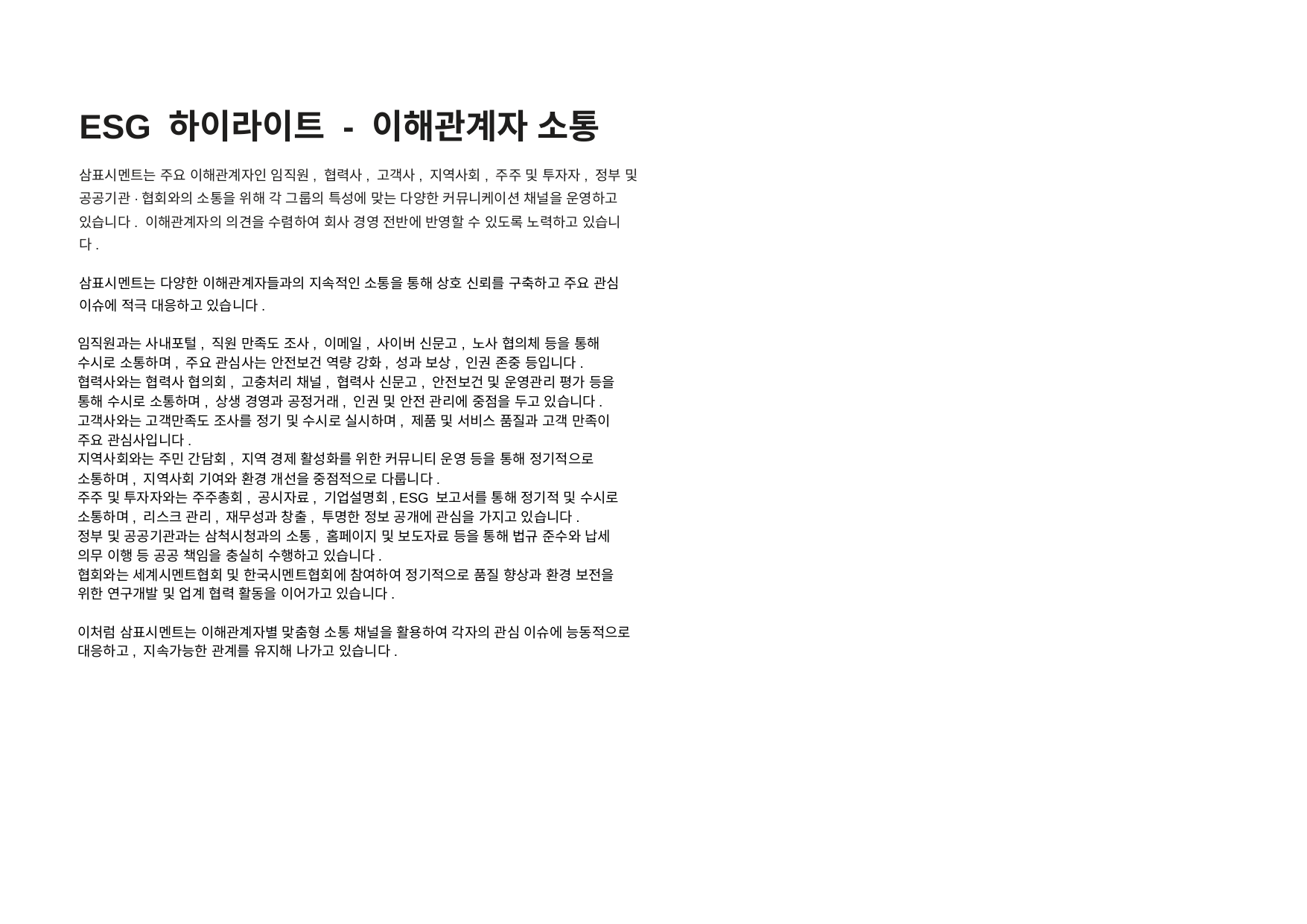

ESG 하이라이트 - 이해관계자 소통
삼표시멘트는 주요 이해관계자인 임직원, 협력사, 고객사, 지역사회, 주주 및 투자자, 정부 및 공공기관·협회와의 소통을 위해 각 그룹의 특성에 맞는 다양한 커뮤니케이션 채널을 운영하고 있습니다. 이해관계자의 의견을 수렴하여 회사 경영 전반에 반영할 수 있도록 노력하고 있습니다.
삼표시멘트는 다양한 이해관계자들과의 지속적인 소통을 통해 상호 신뢰를 구축하고 주요 관심 이슈에 적극 대응하고 있습니다.
임직원과는 사내포털, 직원 만족도 조사, 이메일, 사이버 신문고, 노사 협의체 등을 통해 수시로 소통하며, 주요 관심사는 안전보건 역량 강화, 성과 보상, 인권 존중 등입니다.
협력사와는 협력사 협의회, 고충처리 채널, 협력사 신문고, 안전보건 및 운영관리 평가 등을 통해 수시로 소통하며, 상생 경영과 공정거래, 인권 및 안전 관리에 중점을 두고 있습니다.
고객사와는 고객만족도 조사를 정기 및 수시로 실시하며, 제품 및 서비스 품질과 고객 만족이 주요 관심사입니다.
지역사회와는 주민 간담회, 지역 경제 활성화를 위한 커뮤니티 운영 등을 통해 정기적으로 소통하며, 지역사회 기여와 환경 개선을 중점적으로 다룹니다.
주주 및 투자자와는 주주총회, 공시자료, 기업설명회, ESG 보고서를 통해 정기적 및 수시로 소통하며, 리스크 관리, 재무성과 창출, 투명한 정보 공개에 관심을 가지고 있습니다.
정부 및 공공기관과는 삼척시청과의 소통, 홈페이지 및 보도자료 등을 통해 법규 준수와 납세 의무 이행 등 공공 책임을 충실히 수행하고 있습니다.
협회와는 세계시멘트협회 및 한국시멘트협회에 참여하여 정기적으로 품질 향상과 환경 보전을 위한 연구개발 및 업계 협력 활동을 이어가고 있습니다.
이처럼 삼표시멘트는 이해관계자별 맞춤형 소통 채널을 활용하여 각자의 관심 이슈에 능동적으로 대응하고, 지속가능한 관계를 유지해 나가고 있습니다.